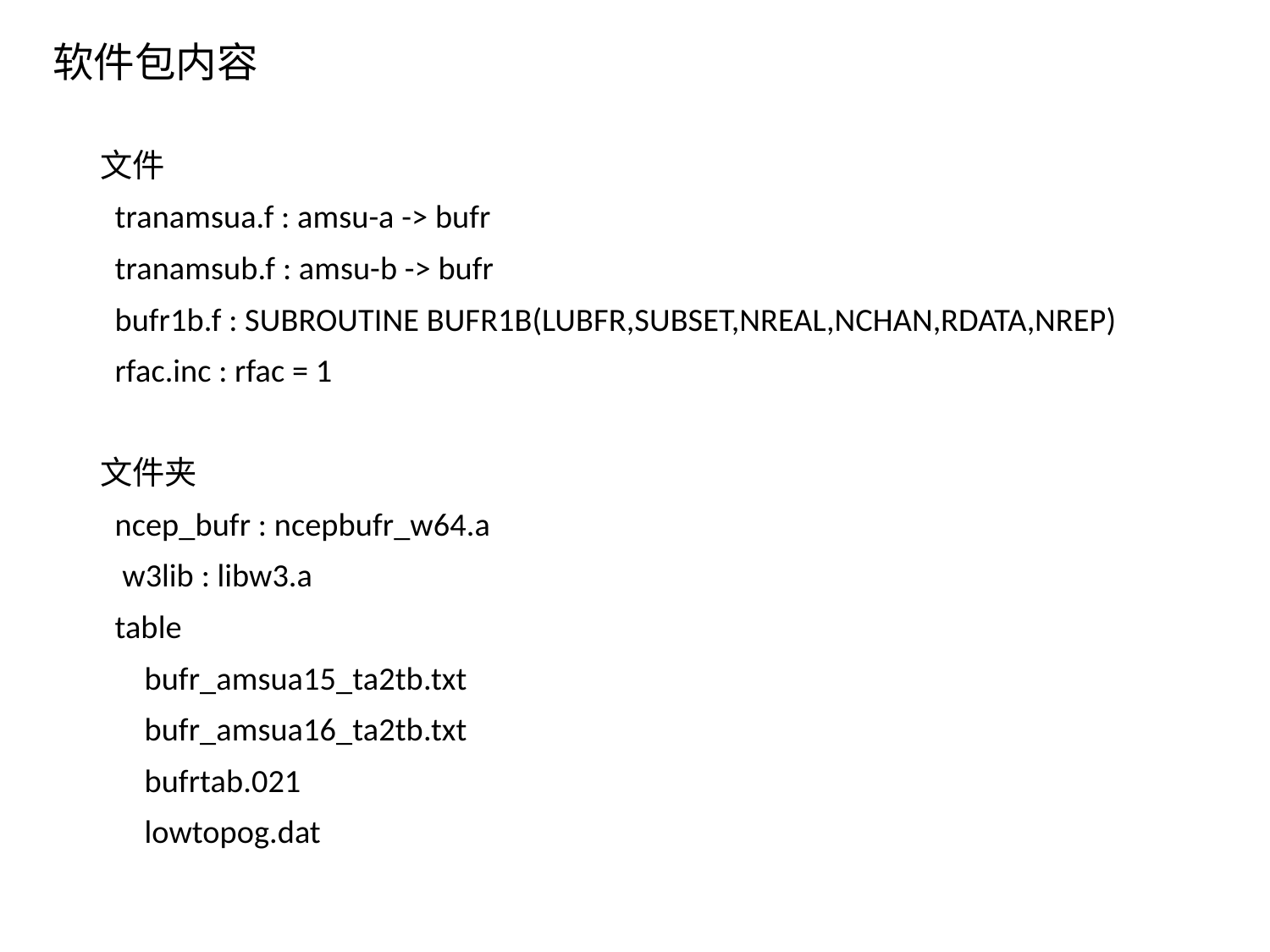

# 软件包内容
文件
  tranamsua.f : amsu-a -> bufr
  tranamsub.f : amsu-b -> bufr
  bufr1b.f : SUBROUTINE BUFR1B(LUBFR,SUBSET,NREAL,NCHAN,RDATA,NREP)
  rfac.inc : rfac = 1

文件夹
  ncep_bufr : ncepbufr_w64.a
   w3lib : libw3.a
  table
      bufr_amsua15_ta2tb.txt
      bufr_amsua16_ta2tb.txt
      bufrtab.021
      lowtopog.dat